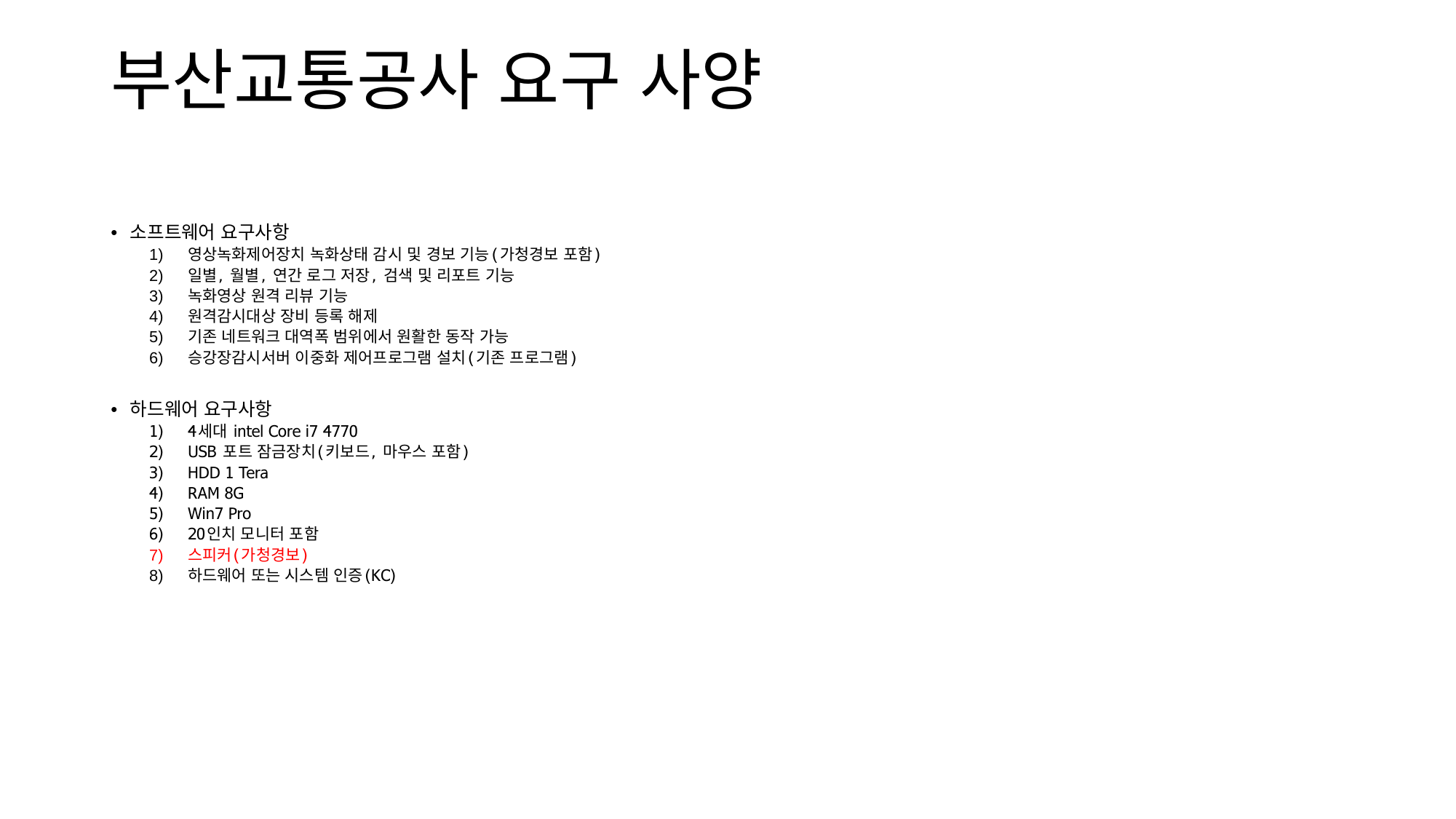

# 부산교통공사 요구 사양
소프트웨어 요구사항
영상녹화제어장치 녹화상태 감시 및 경보 기능(가청경보 포함)
일별, 월별, 연간 로그 저장, 검색 및 리포트 기능
녹화영상 원격 리뷰 기능
원격감시대상 장비 등록 해제
기존 네트워크 대역폭 범위에서 원활한 동작 가능
승강장감시서버 이중화 제어프로그램 설치(기존 프로그램)

하드웨어 요구사항
4세대 intel Core i7 4770
USB 포트 잠금장치(키보드, 마우스 포함)
HDD 1 Tera
RAM 8G
Win7 Pro
20인치 모니터 포함
스피커(가청경보)
하드웨어 또는 시스템 인증(KC)